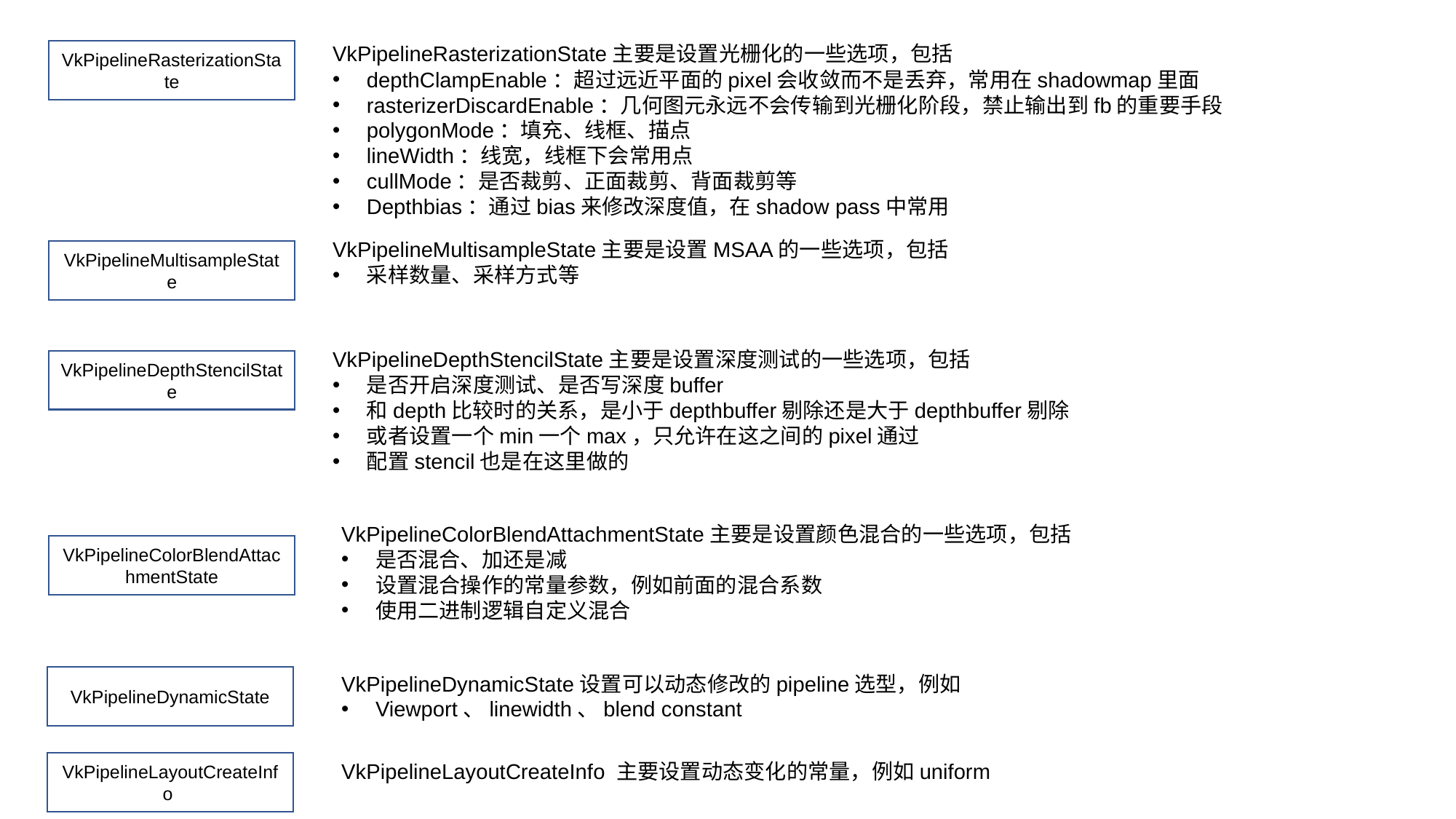

VkPipelineRasterizationState主要是设置光栅化的一些选项，包括
depthClampEnable：超过远近平面的pixel会收敛而不是丢弃，常用在shadowmap里面
rasterizerDiscardEnable：几何图元永远不会传输到光栅化阶段，禁止输出到fb的重要手段
polygonMode：填充、线框、描点
lineWidth：线宽，线框下会常用点
cullMode：是否裁剪、正面裁剪、背面裁剪等
Depthbias：通过bias来修改深度值，在shadow pass中常用
VkPipelineRasterizationState
VkPipelineMultisampleState主要是设置MSAA的一些选项，包括
采样数量、采样方式等
VkPipelineMultisampleState
VkPipelineDepthStencilState主要是设置深度测试的一些选项，包括
是否开启深度测试、是否写深度buffer
和depth比较时的关系，是小于depthbuffer剔除还是大于depthbuffer剔除
或者设置一个min一个max，只允许在这之间的pixel通过
配置stencil也是在这里做的
VkPipelineDepthStencilState
VkPipelineColorBlendAttachmentState主要是设置颜色混合的一些选项，包括
是否混合、加还是减
设置混合操作的常量参数，例如前面的混合系数
使用二进制逻辑自定义混合
VkPipelineColorBlendAttachmentState
VkPipelineDynamicState设置可以动态修改的pipeline选型，例如
Viewport、linewidth、blend constant
VkPipelineDynamicState
VkPipelineLayoutCreateInfo
VkPipelineLayoutCreateInfo 主要设置动态变化的常量，例如uniform